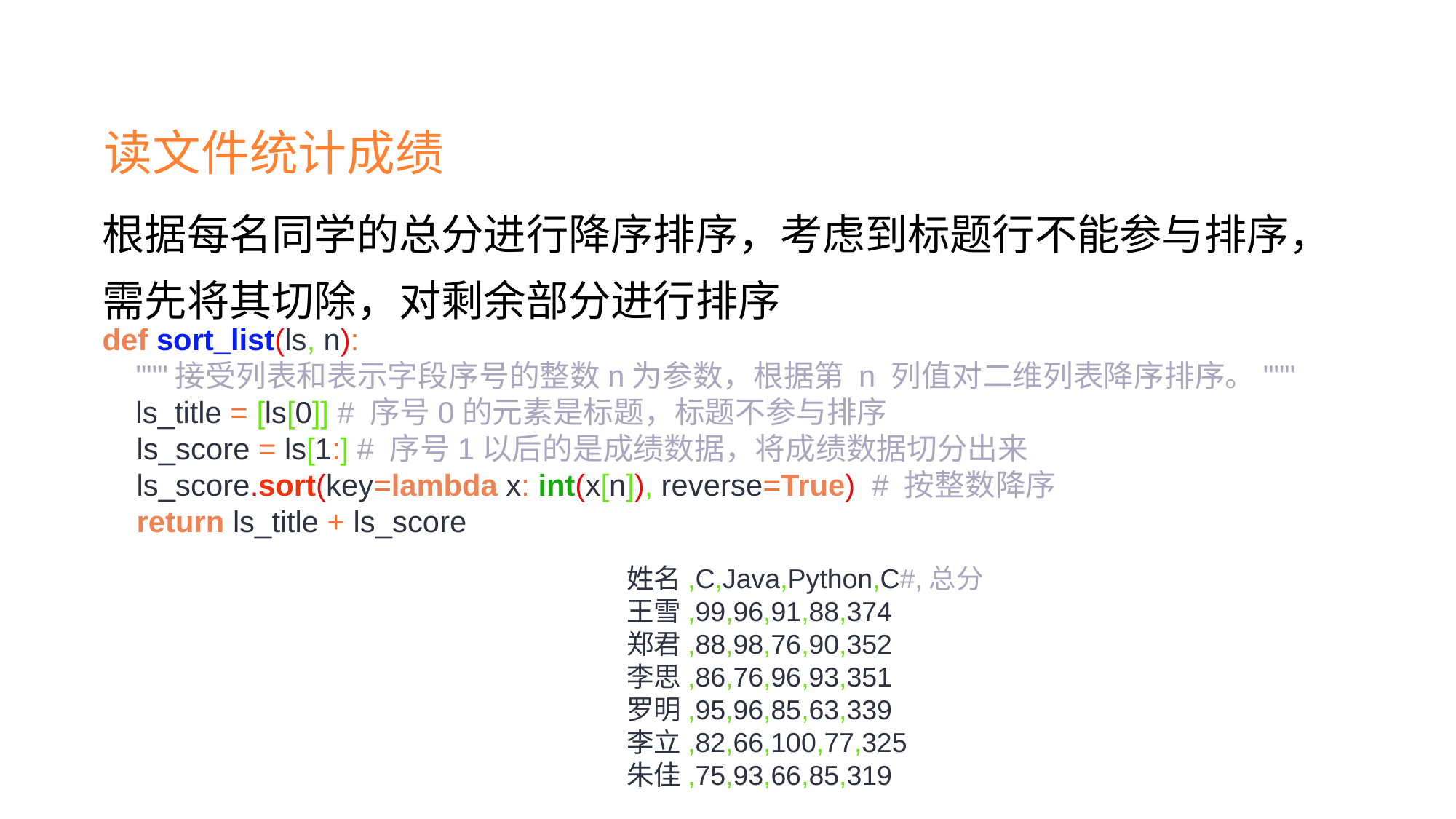

读文件统计成绩
根据每名同学的总分进行降序排序，考虑到标题行不能参与排序，需先将其切除，对剩余部分进行排序
def sort_list(ls, n):
    """接受列表和表示字段序号的整数n为参数，根据第 n 列值对二维列表降序排序。"""
    ls_title = [ls[0]] # 序号0的元素是标题，标题不参与排序
    ls_score = ls[1:] # 序号1以后的是成绩数据，将成绩数据切分出来
    ls_score.sort(key=lambda x: int(x[n]), reverse=True)  # 按整数降序
    return ls_title + ls_score
姓名,C,Java,Python,C#,总分
王雪,99,96,91,88,374
郑君,88,98,76,90,352
李思,86,76,96,93,351
罗明,95,96,85,63,339
李立,82,66,100,77,325
朱佳,75,93,66,85,319